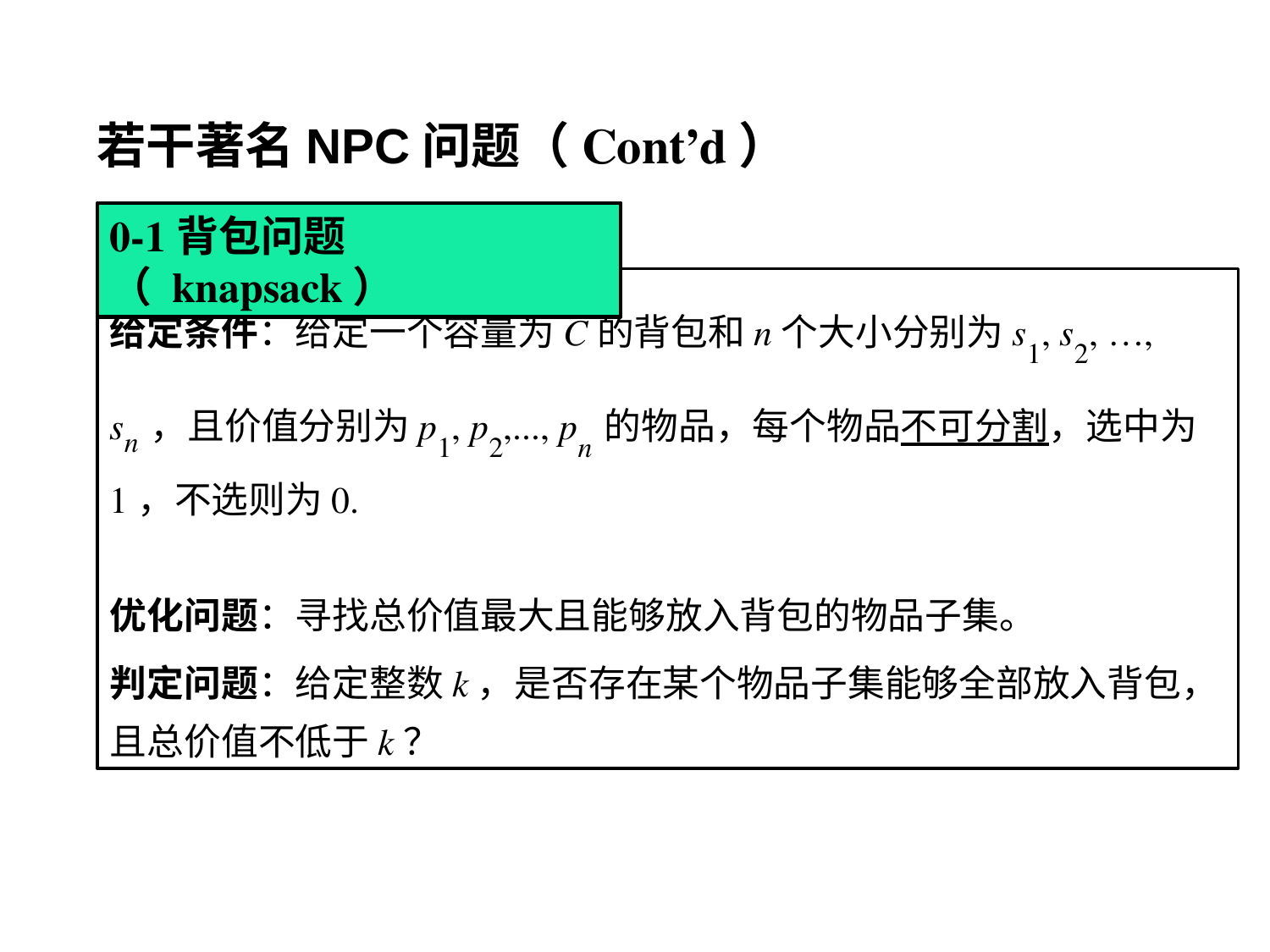

若干著名NPC问题（Cont’d）

0-1背包问题（ knapsack）
给定条件：给定一个容量为C的背包和n个大小分别为s1, s2, …, sn，且价值分别为p1, p2,..., pn的物品，每个物品不可分割，选中为1，不选则为0.

优化问题：寻找总价值最大且能够放入背包的物品子集。
判定问题：给定整数k，是否存在某个物品子集能够全部放入背包，且总价值不低于k？